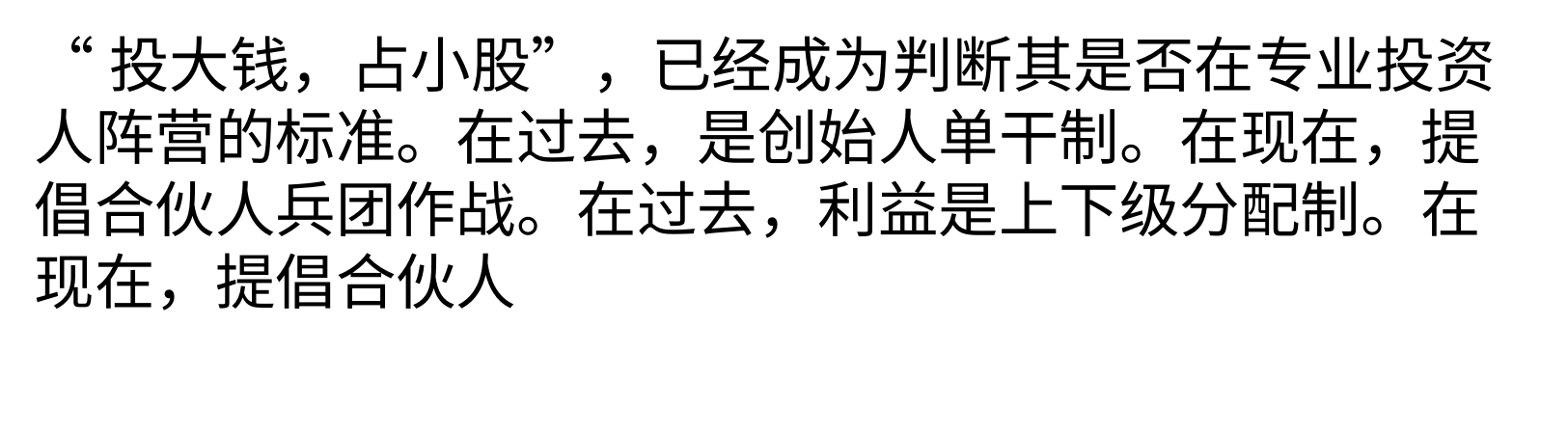

“投大钱，占小股”，已经成为判断其是否在专业投资人阵营的标准。在过去，是创始人单干制。在现在，提倡合伙人兵团作战。在过去，利益是上下级分配制。在现在，提倡合伙人